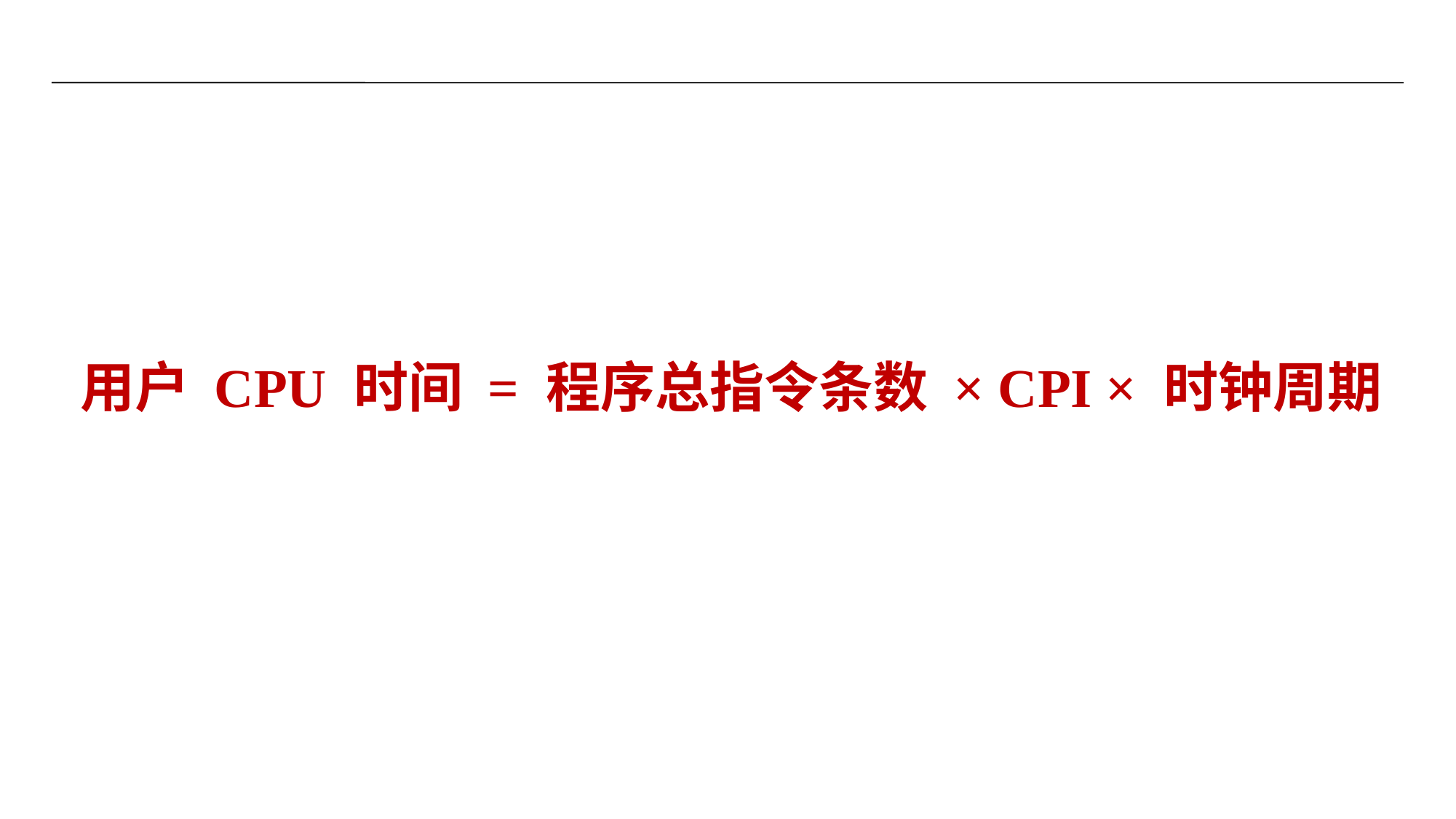

用户 CPU 时间 = 程序总指令条数 × CPI × 时钟周期